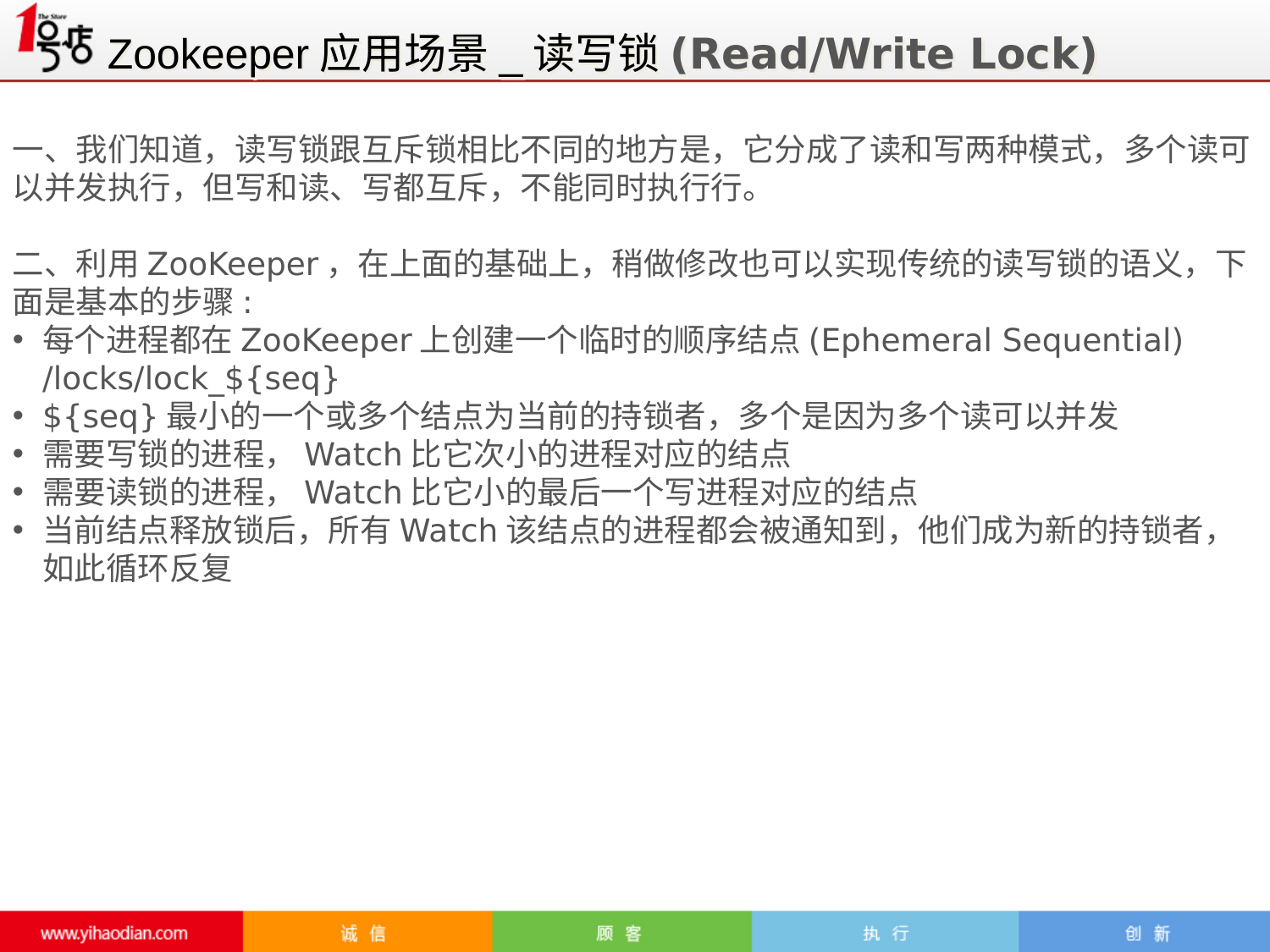

Zookeeper应用场景_读写锁(Read/Write Lock)
一、我们知道，读写锁跟互斥锁相比不同的地方是，它分成了读和写两种模式，多个读可以并发执行，但写和读、写都互斥，不能同时执行行。

二、利用ZooKeeper，在上面的基础上，稍做修改也可以实现传统的读写锁的语义，下面是基本的步骤:
每个进程都在ZooKeeper上创建一个临时的顺序结点(Ephemeral Sequential) /locks/lock_${seq}
${seq}最小的一个或多个结点为当前的持锁者，多个是因为多个读可以并发
需要写锁的进程，Watch比它次小的进程对应的结点
需要读锁的进程，Watch比它小的最后一个写进程对应的结点
当前结点释放锁后，所有Watch该结点的进程都会被通知到，他们成为新的持锁者，如此循环反复